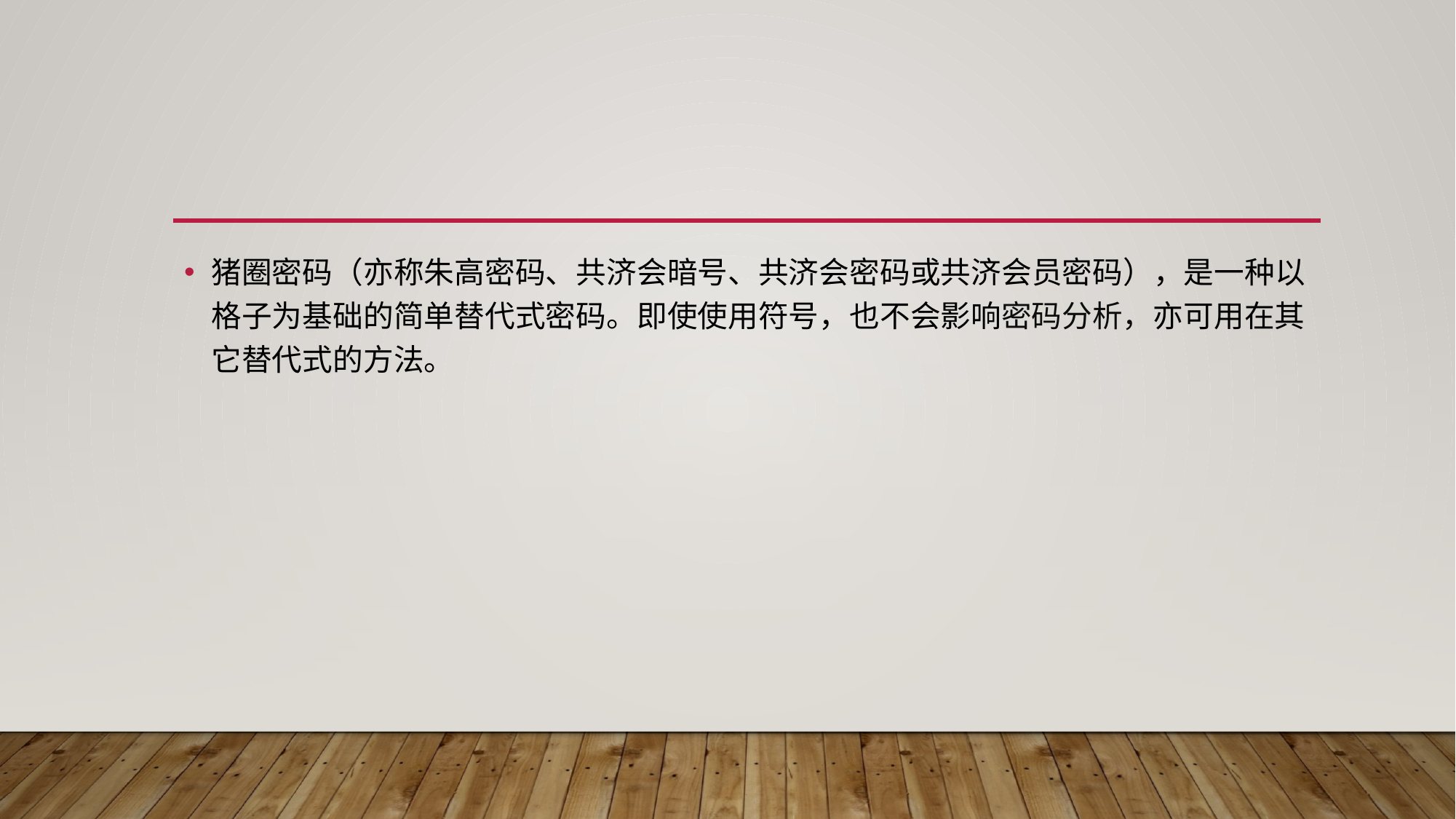

#
猪圈密码（亦称朱高密码、共济会暗号、共济会密码或共济会员密码），是一种以格子为基础的简单替代式密码。即使使用符号，也不会影响密码分析，亦可用在其它替代式的方法。